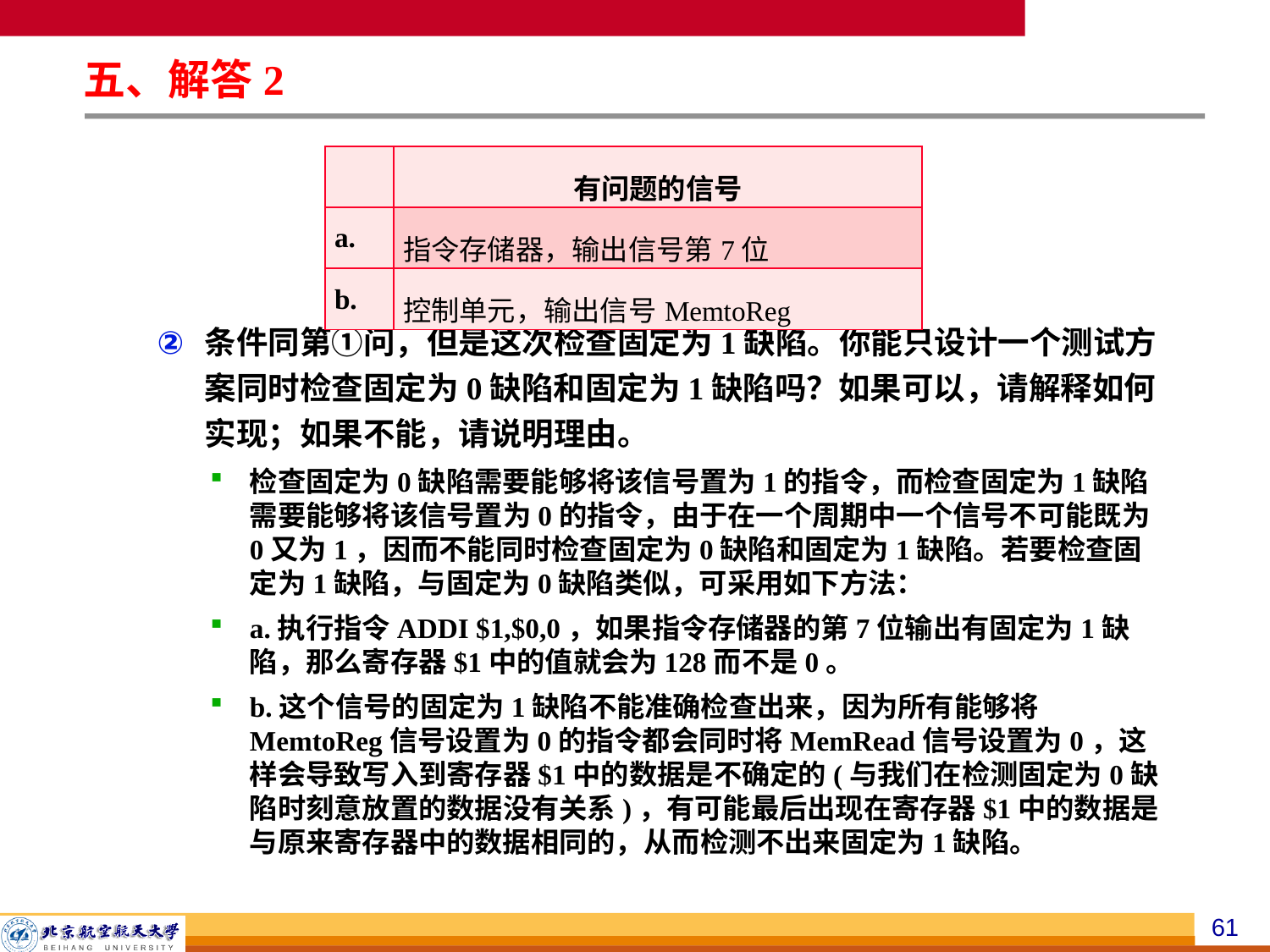

五、解答2

条件同第①问，但是这次检查固定为1缺陷。你能只设计一个测试方案同时检查固定为0缺陷和固定为1缺陷吗？如果可以，请解释如何实现；如果不能，请说明理由。
检查固定为0缺陷需要能够将该信号置为1的指令，而检查固定为1缺陷需要能够将该信号置为0的指令，由于在一个周期中一个信号不可能既为0又为1，因而不能同时检查固定为0缺陷和固定为1缺陷。若要检查固定为1缺陷，与固定为0缺陷类似，可采用如下方法：
a.执行指令ADDI $1,$0,0，如果指令存储器的第7位输出有固定为1缺陷，那么寄存器$1中的值就会为128而不是0。
b.这个信号的固定为1缺陷不能准确检查出来，因为所有能够将MemtoReg信号设置为0的指令都会同时将MemRead信号设置为0，这样会导致写入到寄存器$1中的数据是不确定的(与我们在检测固定为0缺陷时刻意放置的数据没有关系)，有可能最后出现在寄存器$1中的数据是与原来寄存器中的数据相同的，从而检测不出来固定为1缺陷。
|  | 有问题的信号 |
| --- | --- |
| a. | 指令存储器，输出信号第7位 |
| b. | 控制单元，输出信号MemtoReg |